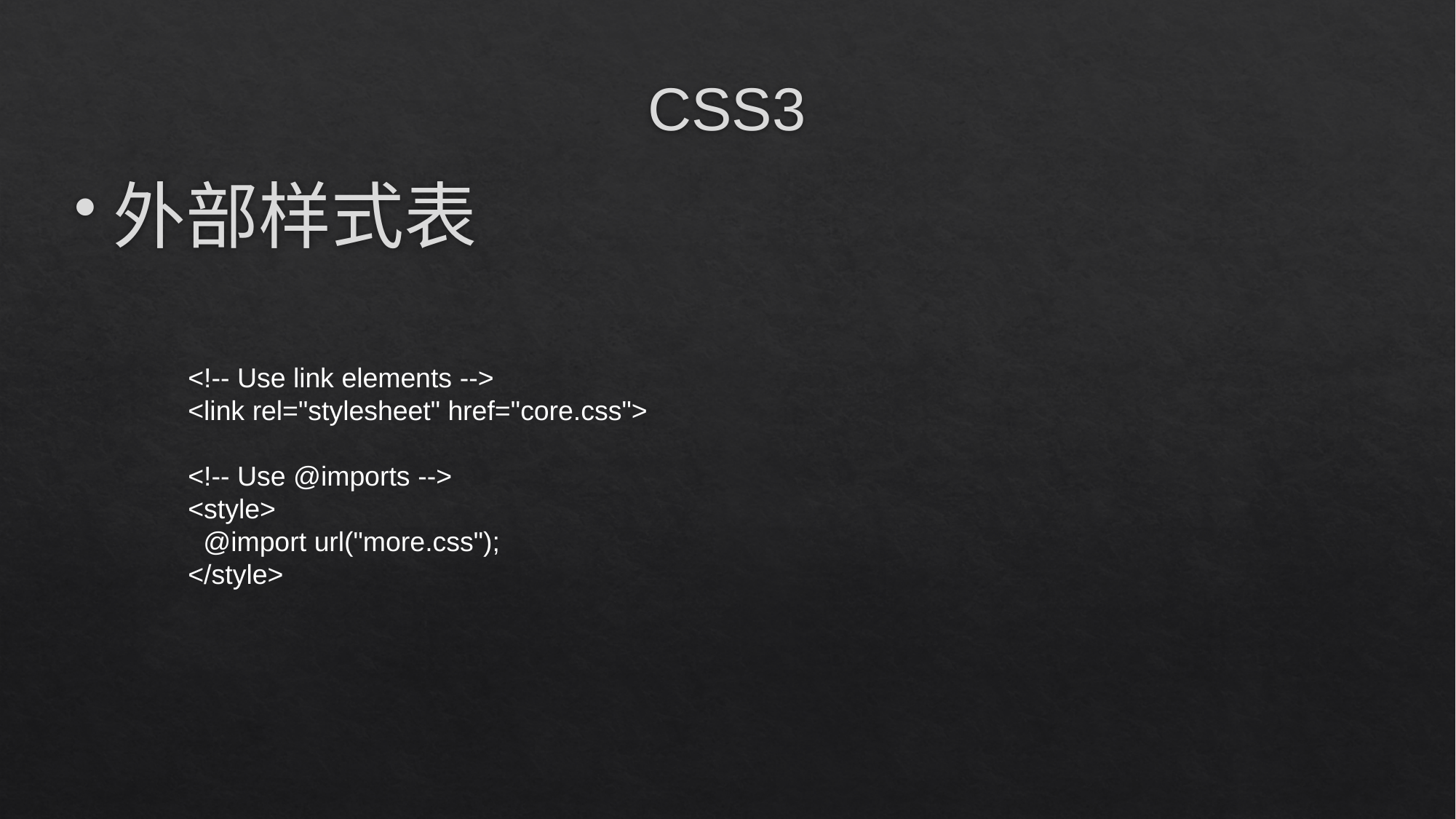

# CSS3
外部样式表

<!-- Use link elements -->
<link rel="stylesheet" href="core.css">

<!-- Use @imports -->
<style>
  @import url("more.css");
</style>